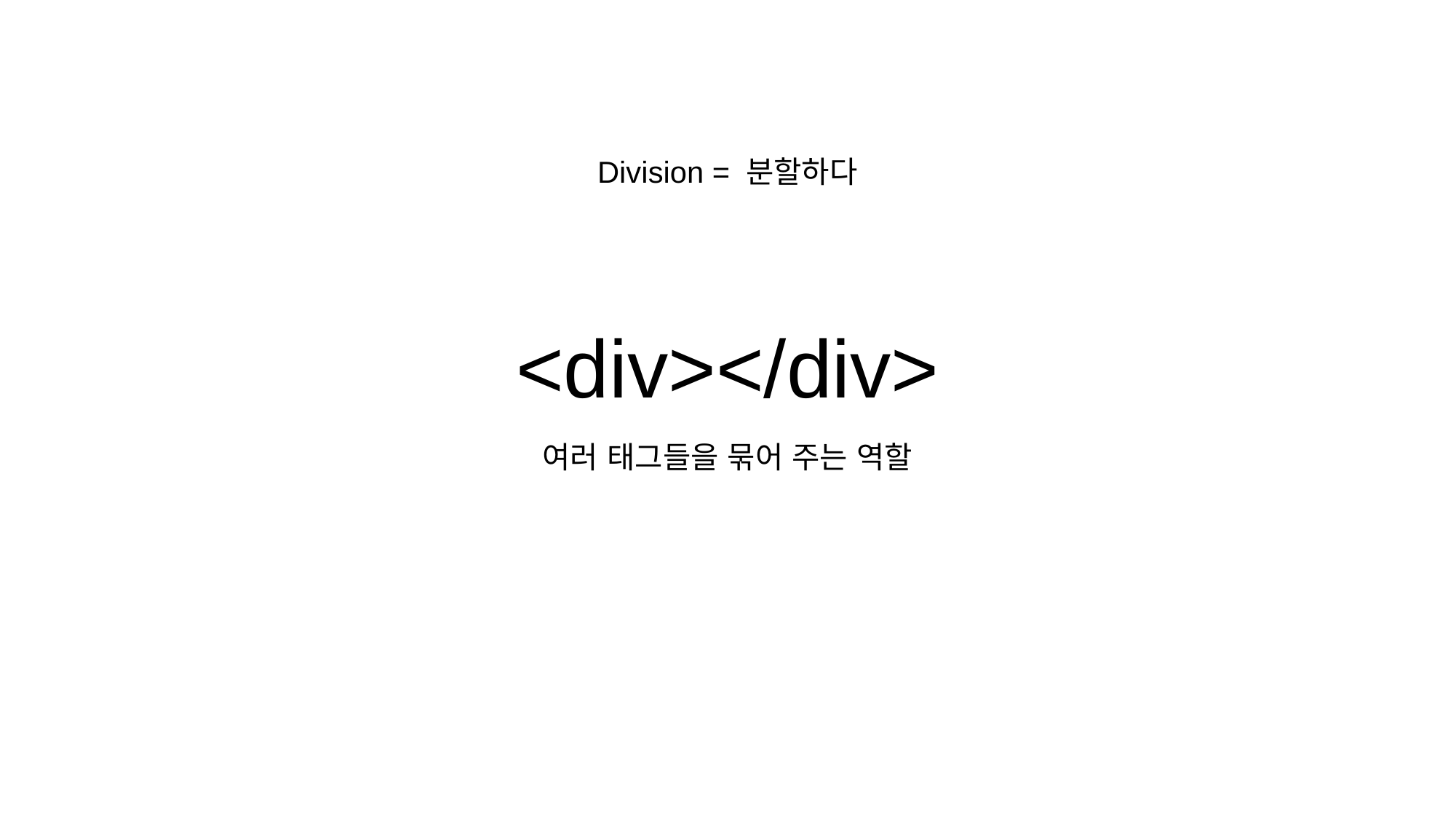

Division = 분할하다
<div></div>
여러 태그들을 묶어 주는 역할